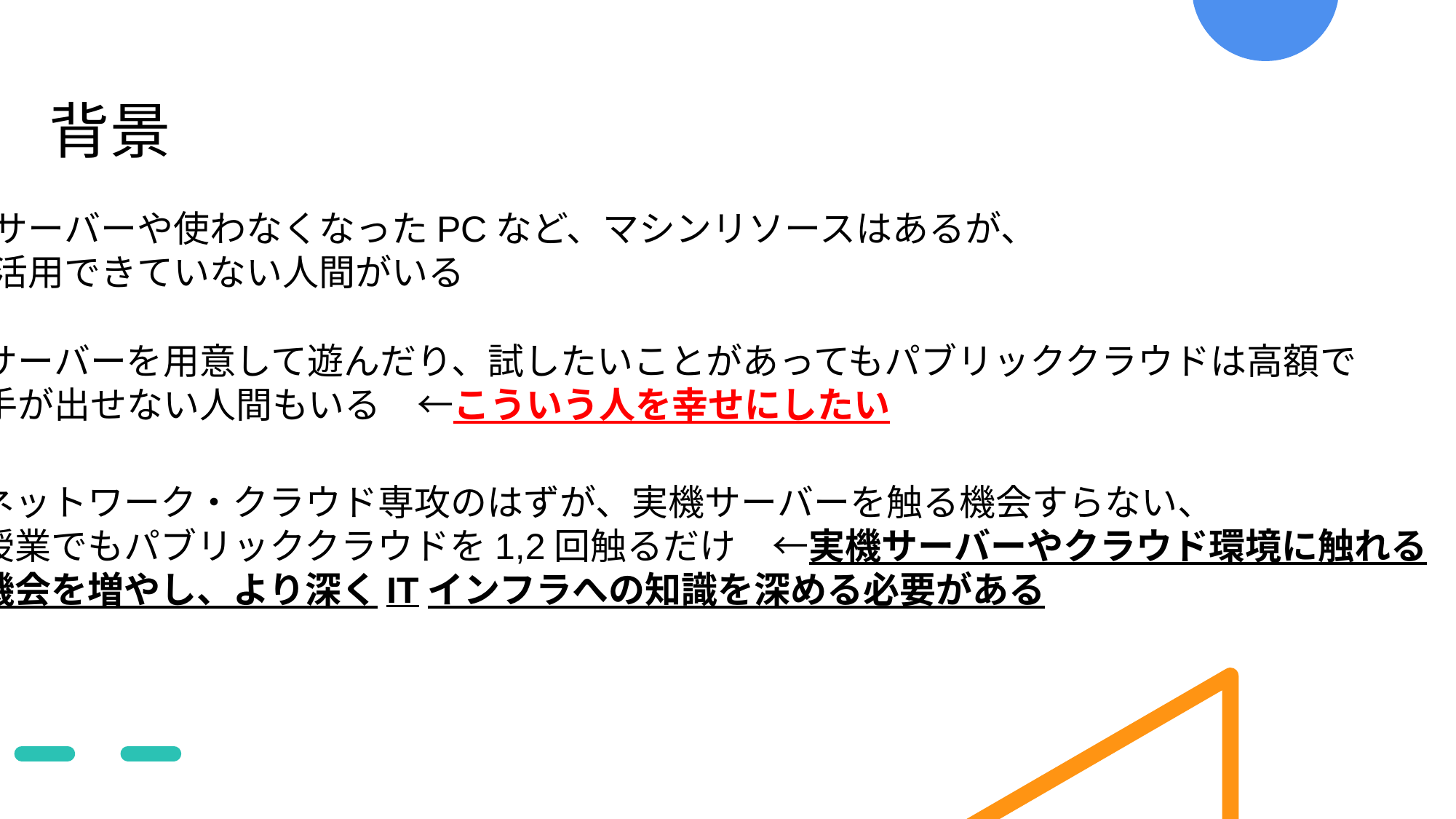

背景
サーバーや使わなくなったPCなど、マシンリソースはあるが、
活用できていない人間がいる
サーバーを用意して遊んだり、試したいことがあってもパブリッククラウドは高額で
手が出せない人間もいる　←こういう人を幸せにしたい
ネットワーク・クラウド専攻のはずが、実機サーバーを触る機会すらない、
授業でもパブリッククラウドを1,2回触るだけ　←実機サーバーやクラウド環境に触れる
機会を増やし、より深くITインフラへの知識を深める必要がある